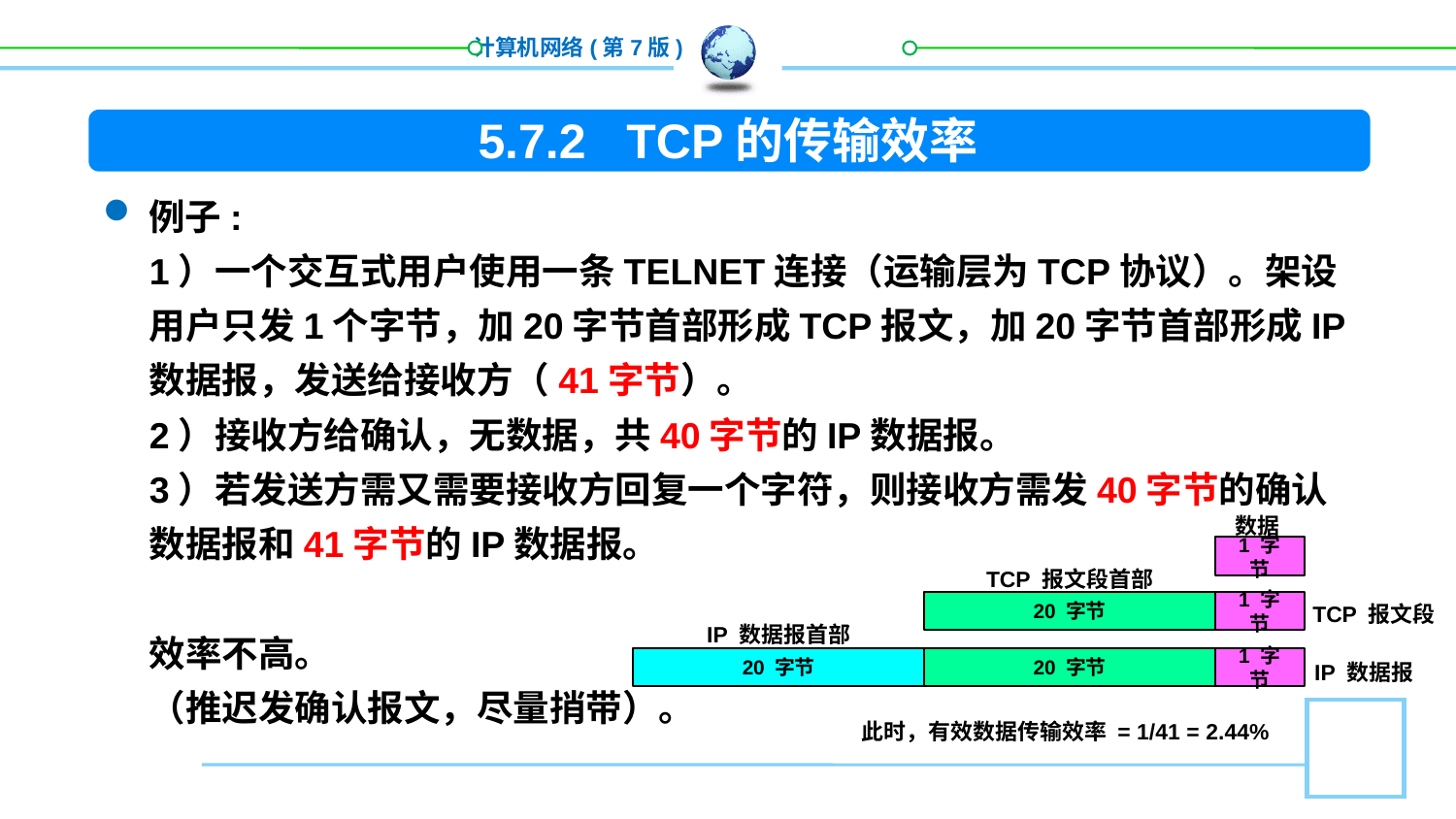

5.7.2   TCP的传输效率

例子:
1）一个交互式用户使用一条TELNET连接（运输层为TCP协议）。架设用户只发1个字节，加20字节首部形成TCP报文，加20字节首部形成IP数据报，发送给接收方（41字节）。
2）接收方给确认，无数据，共40字节的IP数据报。
3）若发送方需又需要接收方回复一个字符，则接收方需发40字节的确认数据报和41字节的IP数据报。

效率不高。
（推迟发确认报文，尽量捎带）。
数据
1 字节
TCP 报文段首部
20 字节
1 字节
TCP 报文段
IP 数据报首部
20 字节
20 字节
1 字节
IP 数据报
此时，有效数据传输效率 = 1/41 = 2.44%